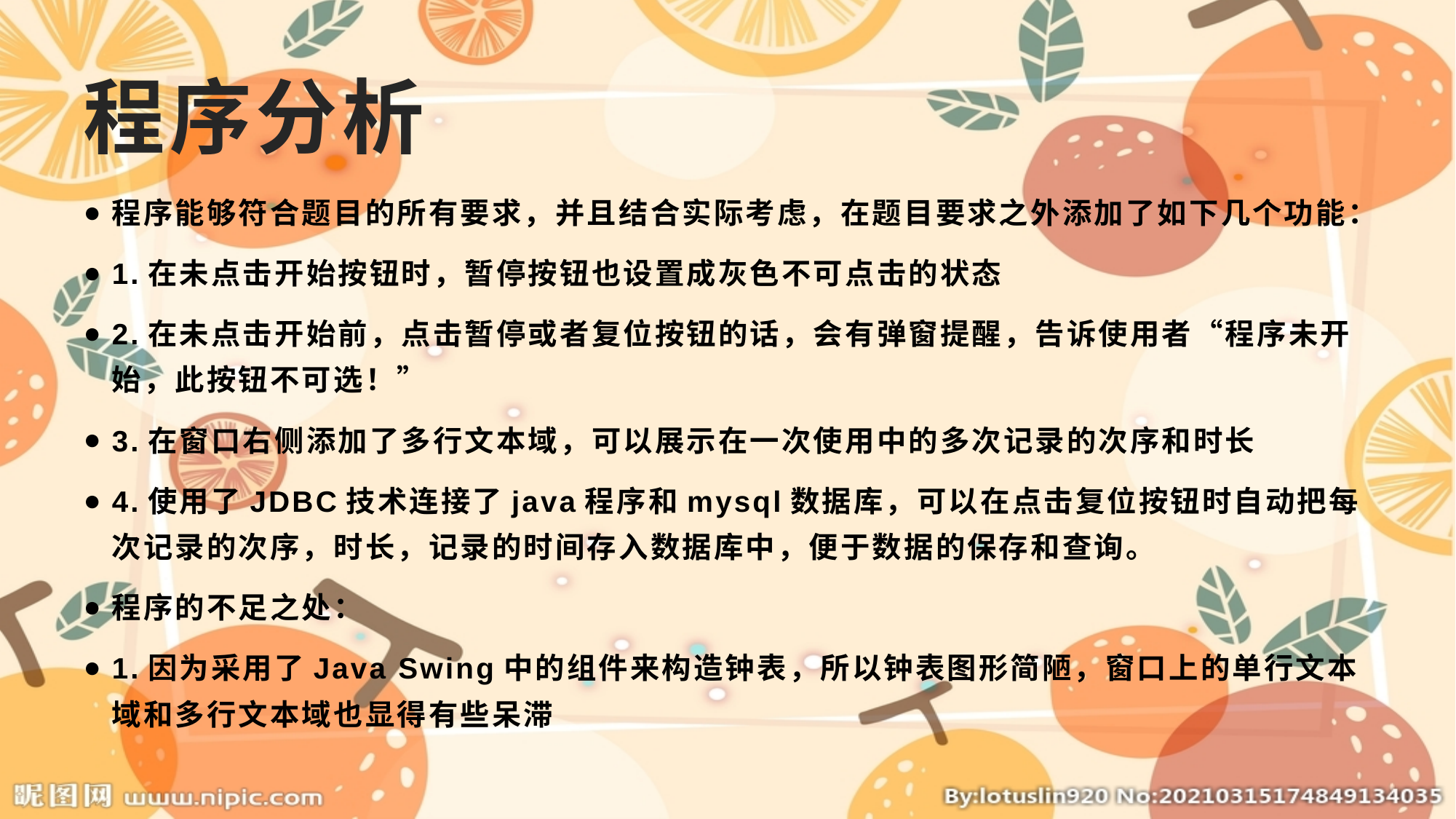

# 程序分析
程序能够符合题目的所有要求，并且结合实际考虑，在题目要求之外添加了如下几个功能：
1.在未点击开始按钮时，暂停按钮也设置成灰色不可点击的状态
2.在未点击开始前，点击暂停或者复位按钮的话，会有弹窗提醒，告诉使用者“程序未开始，此按钮不可选！”
3.在窗口右侧添加了多行文本域，可以展示在一次使用中的多次记录的次序和时长
4.使用了JDBC技术连接了java程序和mysql数据库，可以在点击复位按钮时自动把每次记录的次序，时长，记录的时间存入数据库中，便于数据的保存和查询。
程序的不足之处：
1.因为采用了Java Swing中的组件来构造钟表，所以钟表图形简陋，窗口上的单行文本域和多行文本域也显得有些呆滞